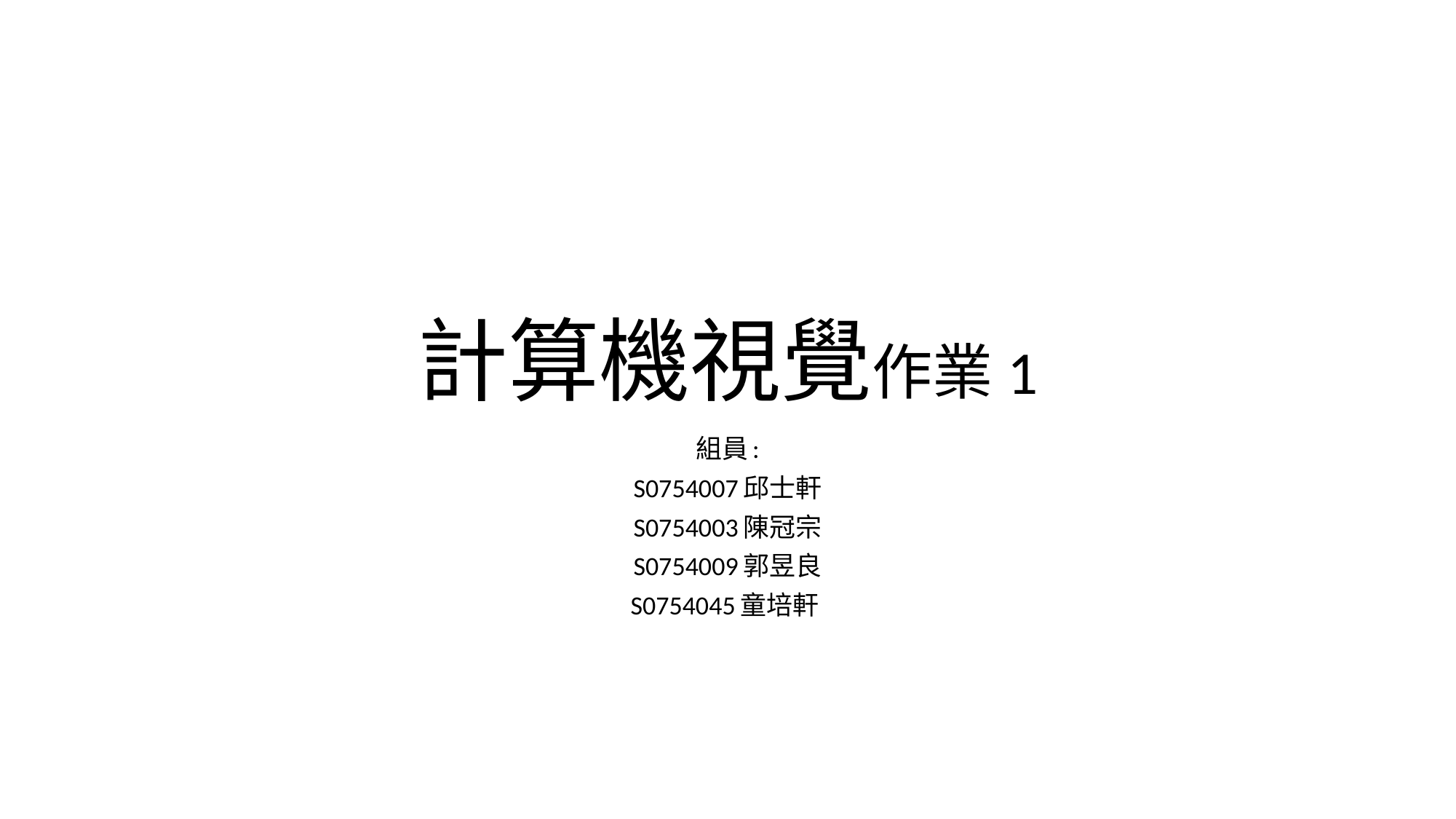

# 計算機視覺作業1
組員:
S0754007邱士軒
S0754003陳冠宗
S0754009郭昱良
S0754045童培軒